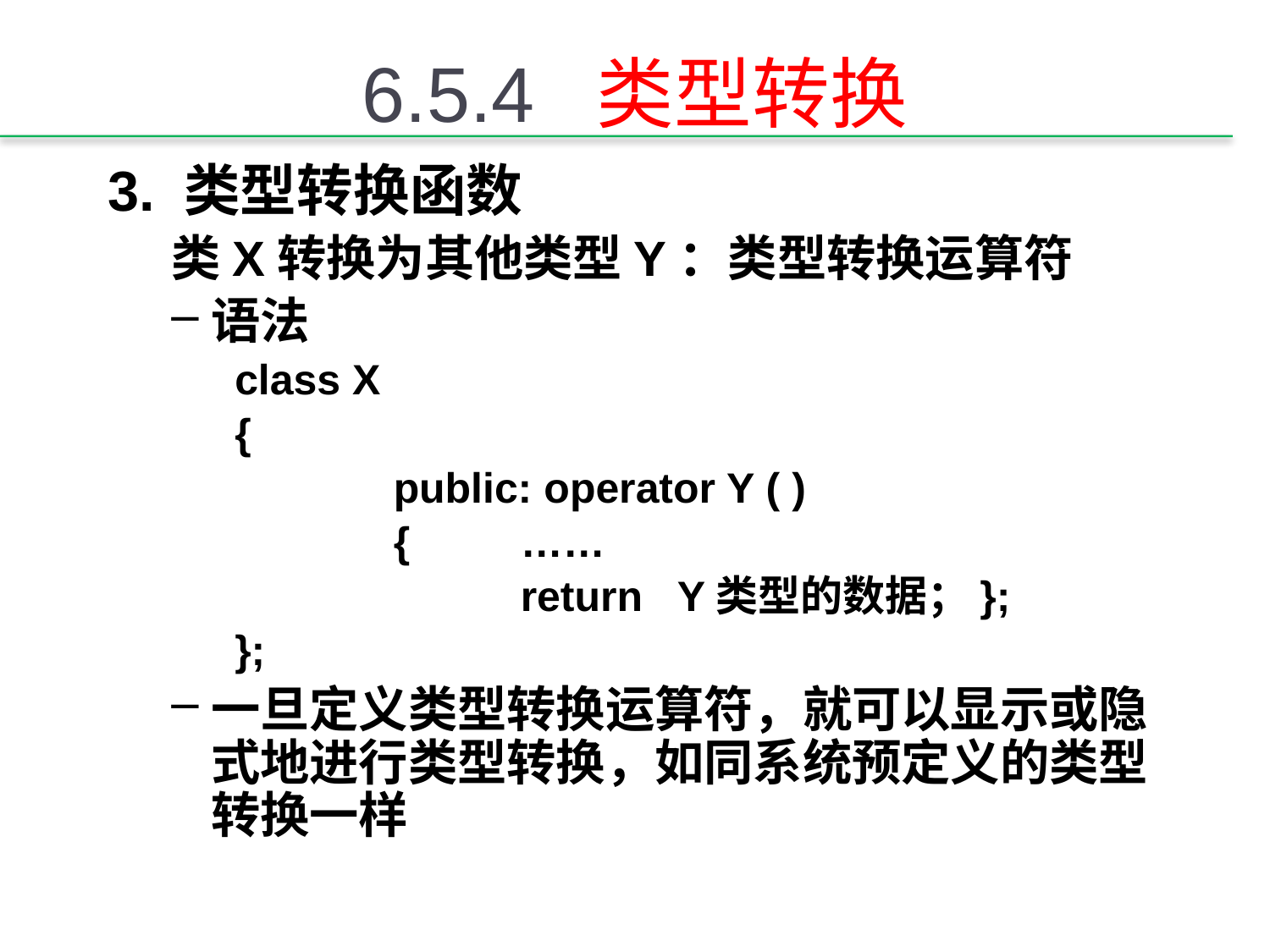

# 6.5.4  类型转换
3. 类型转换函数
类X转换为其他类型Y：类型转换运算符
语法
class X
{
		public: operator Y ( )
		{	……
			return   Y类型的数据；};
};
一旦定义类型转换运算符，就可以显示或隐式地进行类型转换，如同系统预定义的类型转换一样